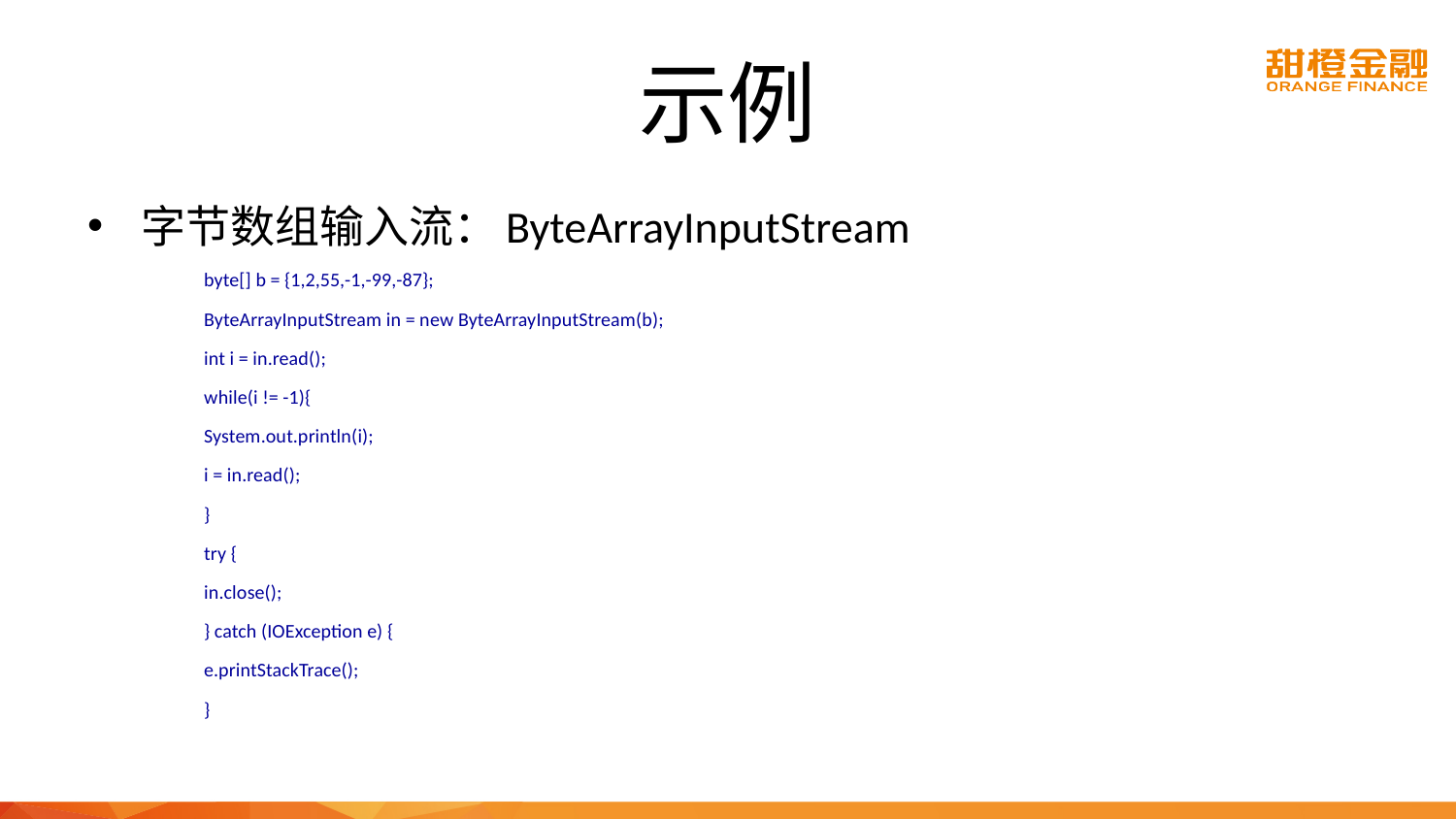

# 示例
字节数组输入流：ByteArrayInputStream
	byte[] b = {1,2,55,-1,-99,-87};
	ByteArrayInputStream in = new ByteArrayInputStream(b);
	int i = in.read();
	while(i != -1){
		System.out.println(i);
		i = in.read();
	}
	try {
		in.close();
	} catch (IOException e) {
		e.printStackTrace();
	}